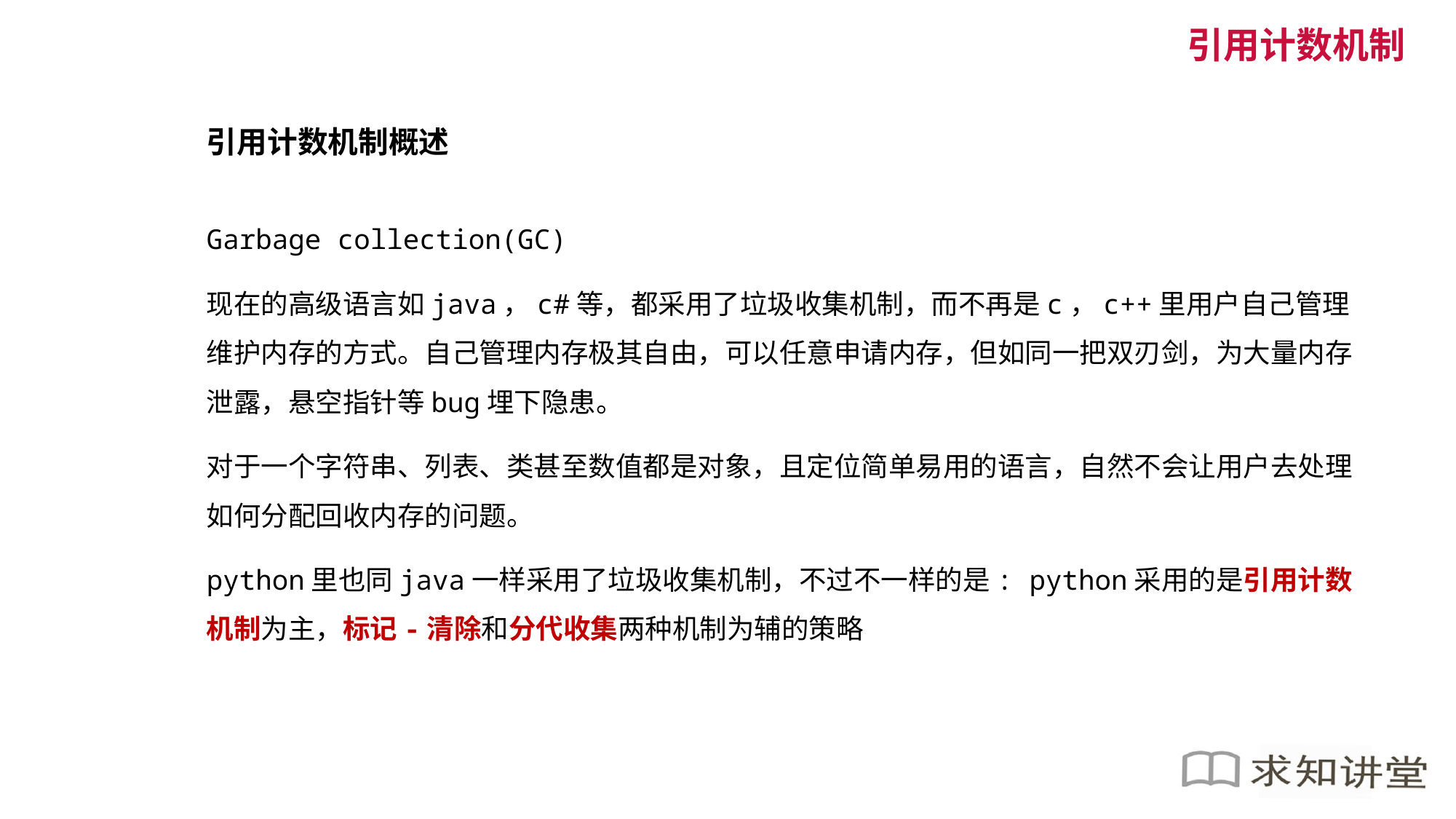

引用计数机制
引用计数机制概述
Garbage collection(GC)
现在的高级语言如java，c#等，都采用了垃圾收集机制，而不再是c，c++里用户自己管理维护内存的方式。自己管理内存极其自由，可以任意申请内存，但如同一把双刃剑，为大量内存泄露，悬空指针等bug埋下隐患。
对于一个字符串、列表、类甚至数值都是对象，且定位简单易用的语言，自然不会让用户去处理如何分配回收内存的问题。
python里也同java一样采用了垃圾收集机制，不过不一样的是: python采用的是引用计数机制为主，标记-清除和分代收集两种机制为辅的策略